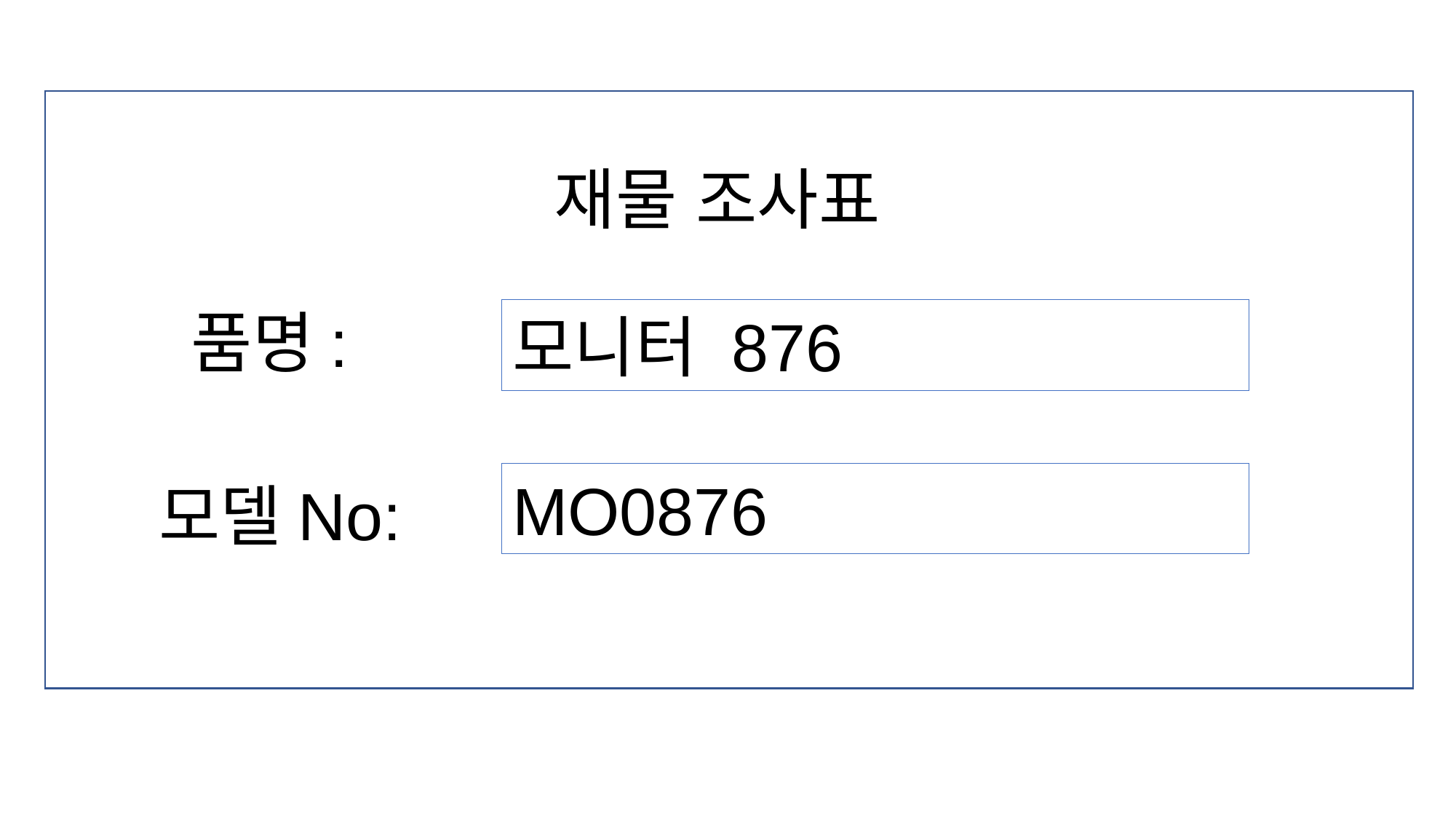

재물 조사표
품명:
모니터 876
MO0876
모델No: